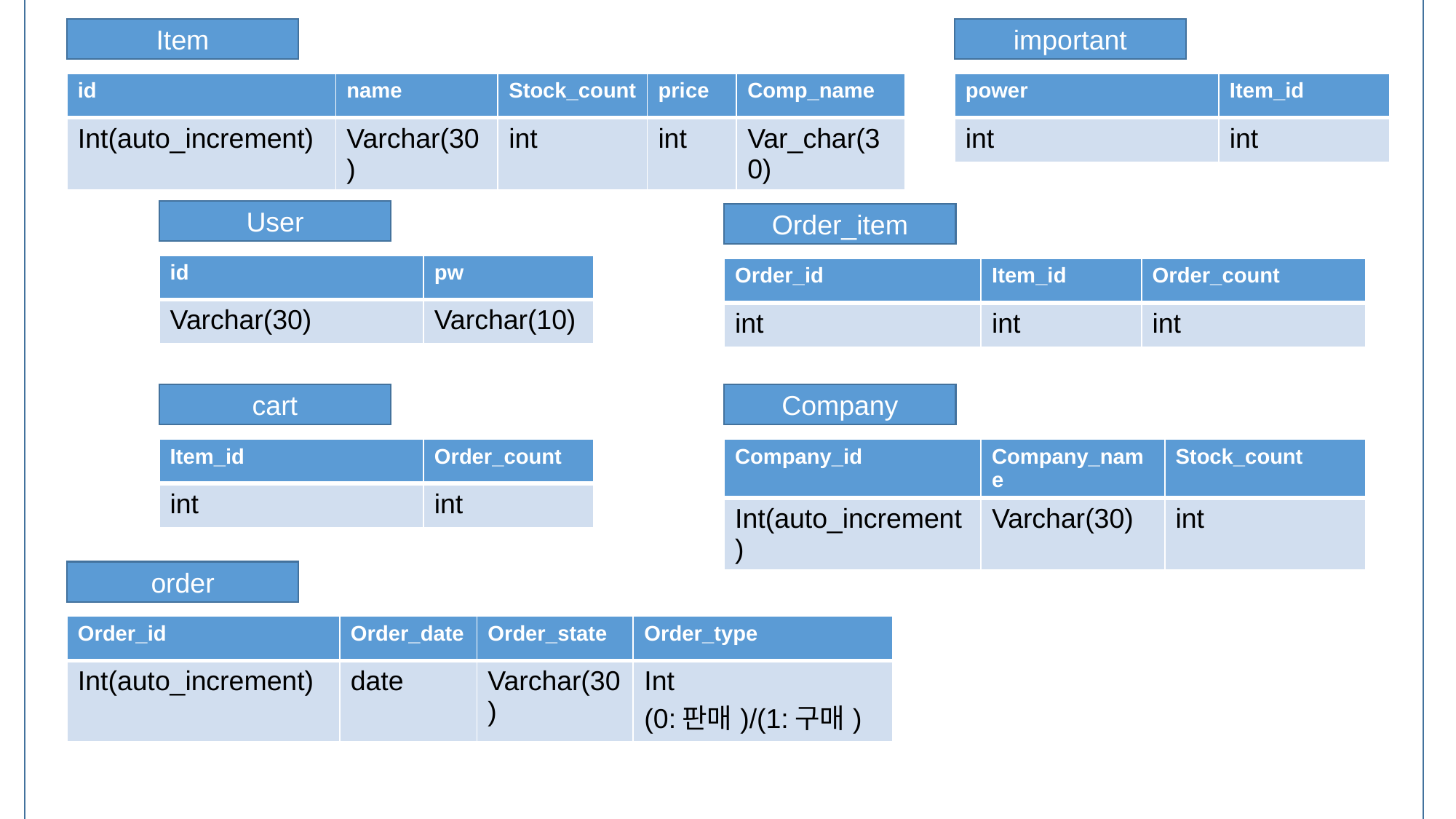

Item
important
| id | name | Stock\_count | price | Comp\_name |
| --- | --- | --- | --- | --- |
| Int(auto\_increment) | Varchar(30) | int | int | Var\_char(30) |
| power | Item\_id |
| --- | --- |
| int | int |
User
Order_item
| id | pw |
| --- | --- |
| Varchar(30) | Varchar(10) |
| Order\_id | Item\_id | Order\_count |
| --- | --- | --- |
| int | int | int |
cart
Company
| Item\_id | Order\_count |
| --- | --- |
| int | int |
| Company\_id | Company\_name | Stock\_count |
| --- | --- | --- |
| Int(auto\_increment) | Varchar(30) | int |
order
| Order\_id | Order\_date | Order\_state | Order\_type |
| --- | --- | --- | --- |
| Int(auto\_increment) | date | Varchar(30) | Int (0:판매)/(1:구매) |